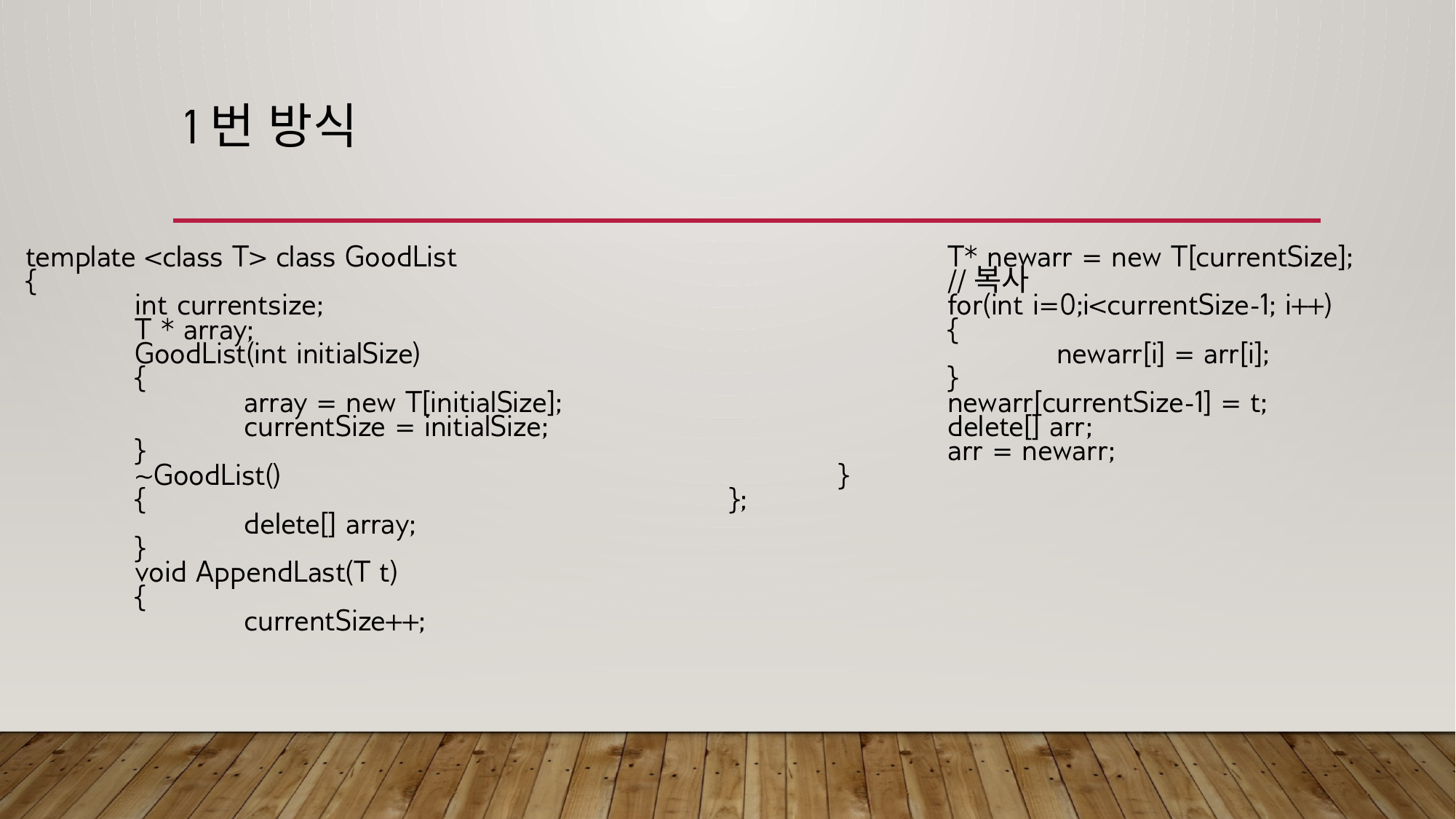

# 1번 방식
template <class T> class GoodList
{
	int currentsize;
	T * array;
	GoodList(int initialSize)
	{
		array = new T[initialSize];
		currentSize = initialSize;
	}
	~GoodList()
	{
		delete[] array;
	}
	void AppendLast(T t)
	{
		currentSize++;
		T* newarr = new T[currentSize];
		//복사
		for(int i=0;i<currentSize-1; i++)
		{
			newarr[i] = arr[i];
		}
		newarr[currentSize-1] = t;
		delete[] arr;
		arr = newarr;
	}
};